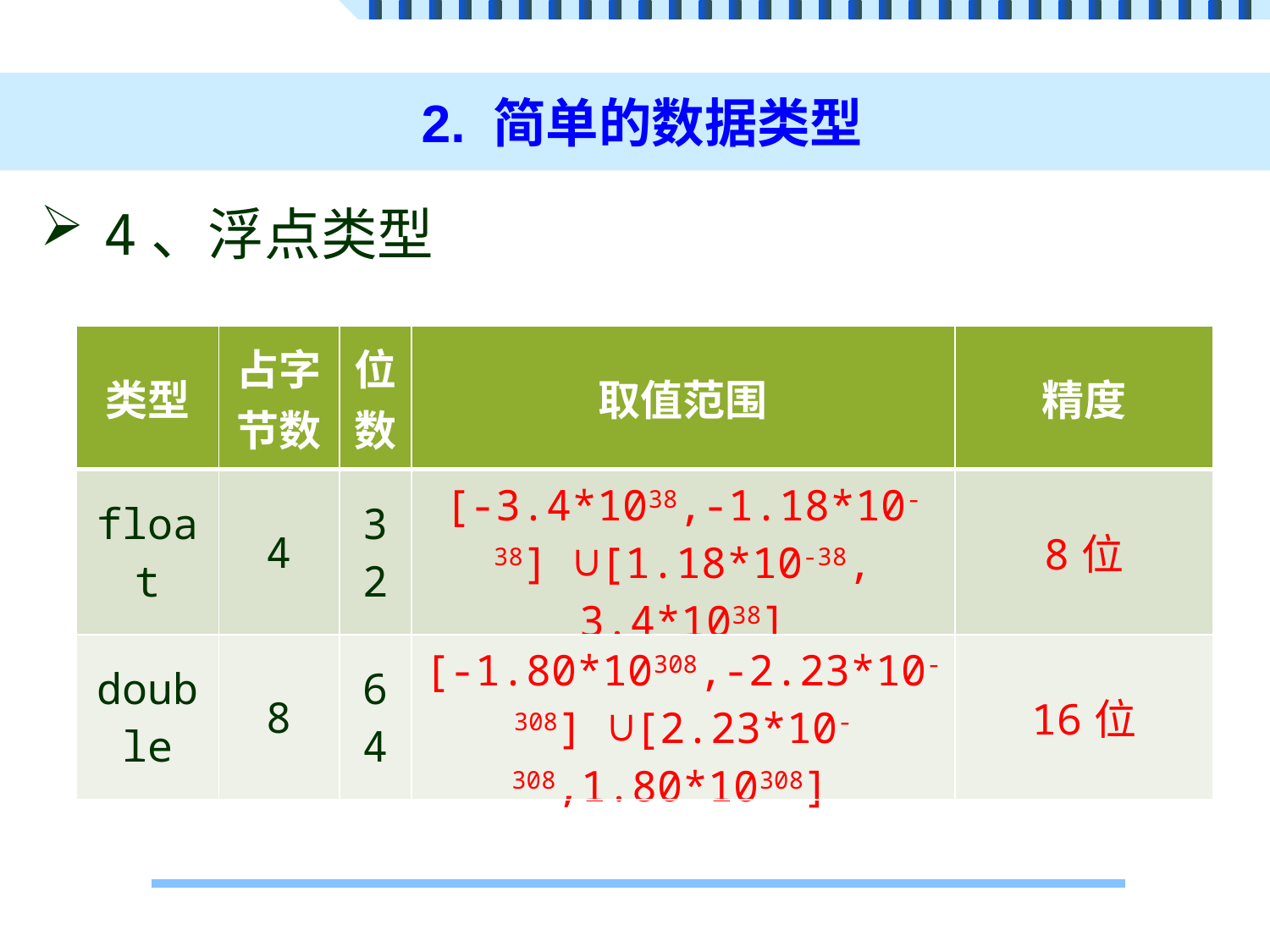

# 2. 简单的数据类型
4、浮点类型
| 类型 | 占字节数 | 位数 | 取值范围 | 精度 |
| --- | --- | --- | --- | --- |
| float | 4 | 32 | [-3.4\*1038,-1.18\*10-38] ∪[1.18\*10-38, 3.4\*1038] | 8位 |
| double | 8 | 64 | [-1.80\*10308,-2.23\*10-308] ∪[2.23\*10-308,1.80\*10308] | 16位 |